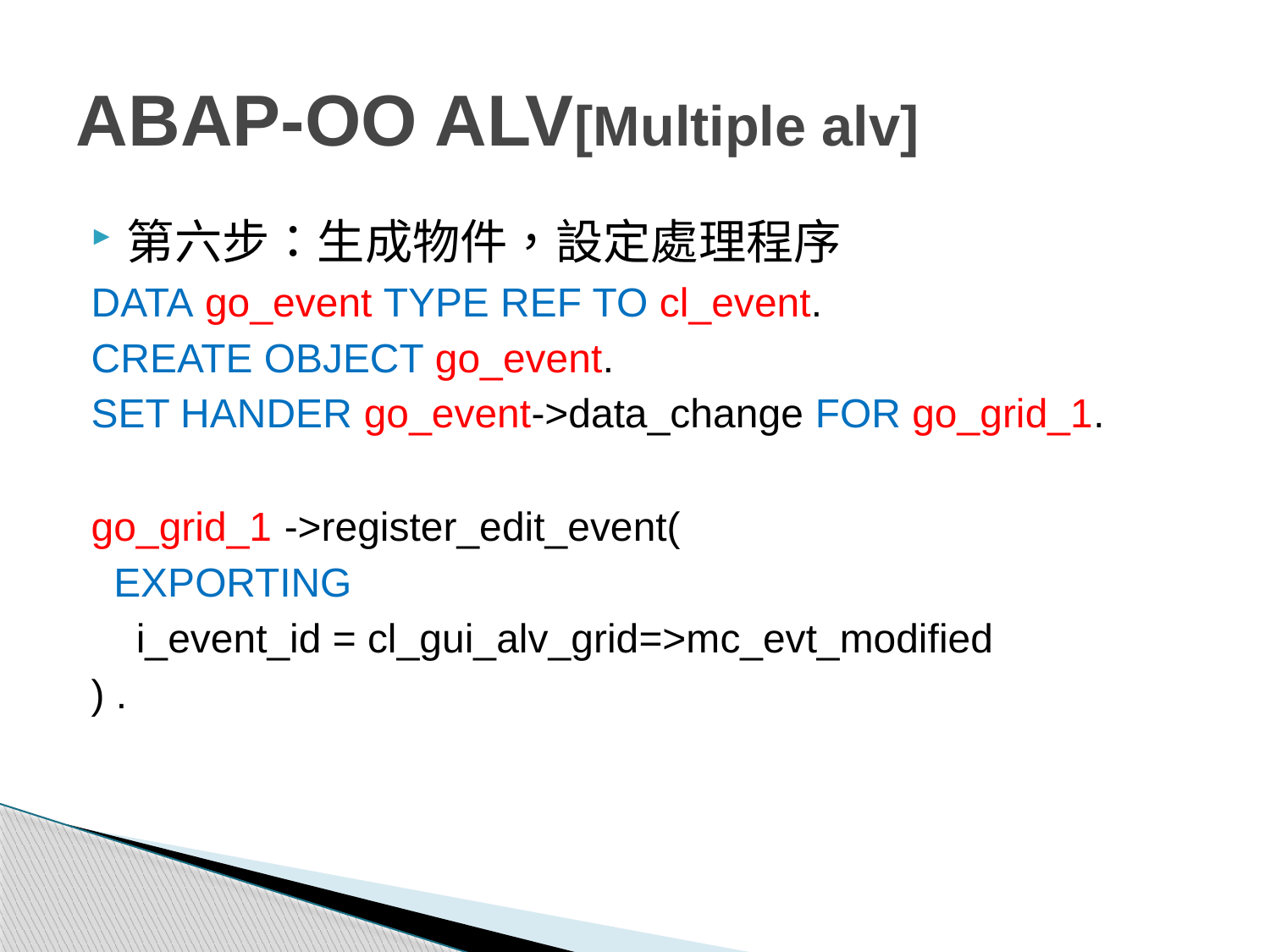

# ABAP-OO ALV[Multiple alv]
第六步：生成物件，設定處理程序
DATA go_event TYPE REF TO cl_event.
CREATE OBJECT go_event.
SET HANDER go_event->data_change FOR go_grid_1.

go_grid_1 ->register_edit_event(
  EXPORTING
    i_event_id = cl_gui_alv_grid=>mc_evt_modified
) .